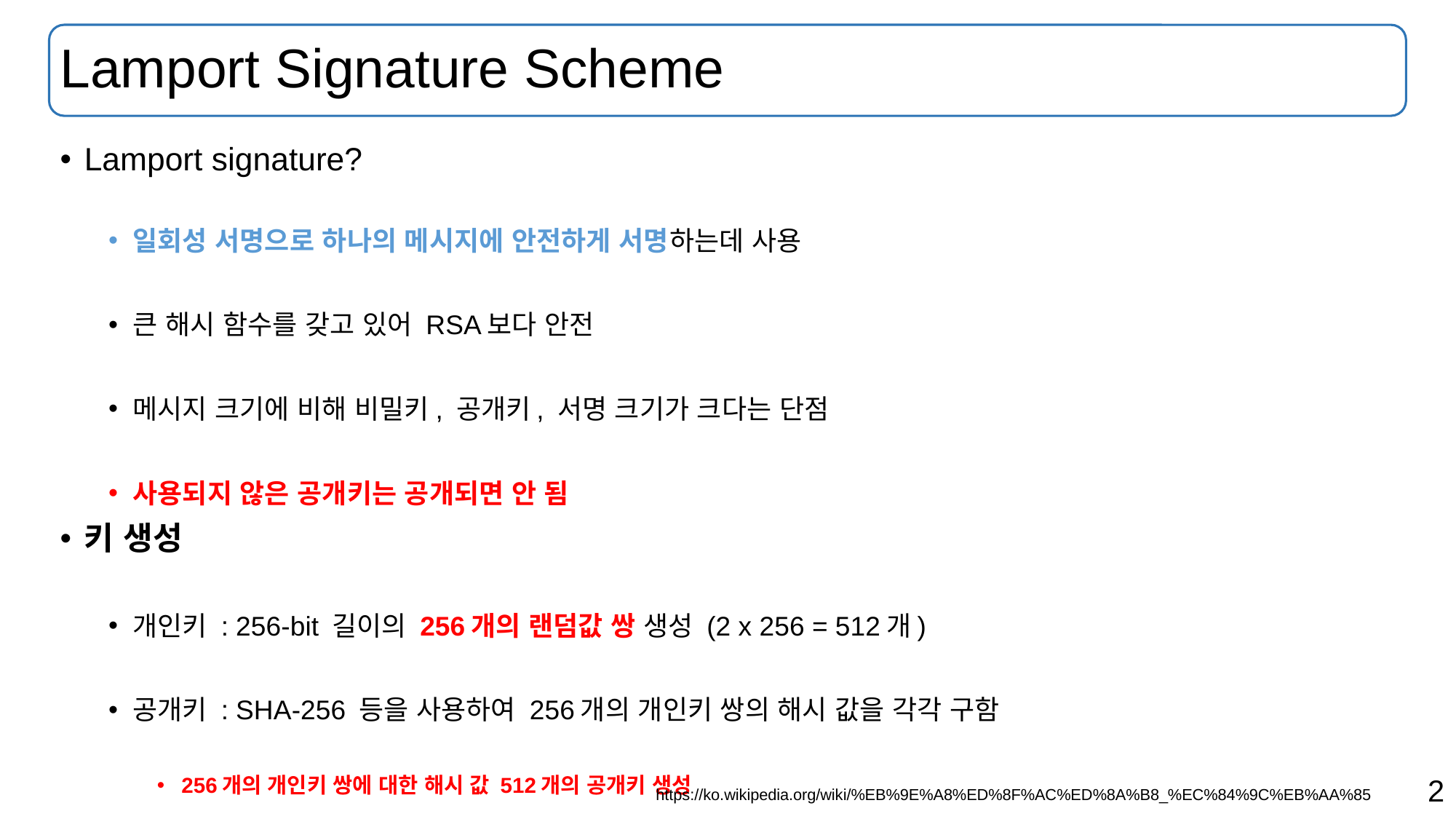

# Lamport Signature Scheme
Lamport signature?

일회성 서명으로 하나의 메시지에 안전하게 서명하는데 사용

큰 해시 함수를 갖고 있어 RSA보다 안전

메시지 크기에 비해 비밀키, 공개키, 서명 크기가 크다는 단점

사용되지 않은 공개키는 공개되면 안 됨
키 생성

개인키 : 256-bit 길이의 256개의 랜덤값 쌍 생성 (2 x 256 = 512개)

공개키 : SHA-256 등을 사용하여 256개의 개인키 쌍의 해시 값을 각각 구함

256개의 개인키 쌍에 대한 해시 값 512개의 공개키 생성
https://ko.wikipedia.org/wiki/%EB%9E%A8%ED%8F%AC%ED%8A%B8_%EC%84%9C%EB%AA%85